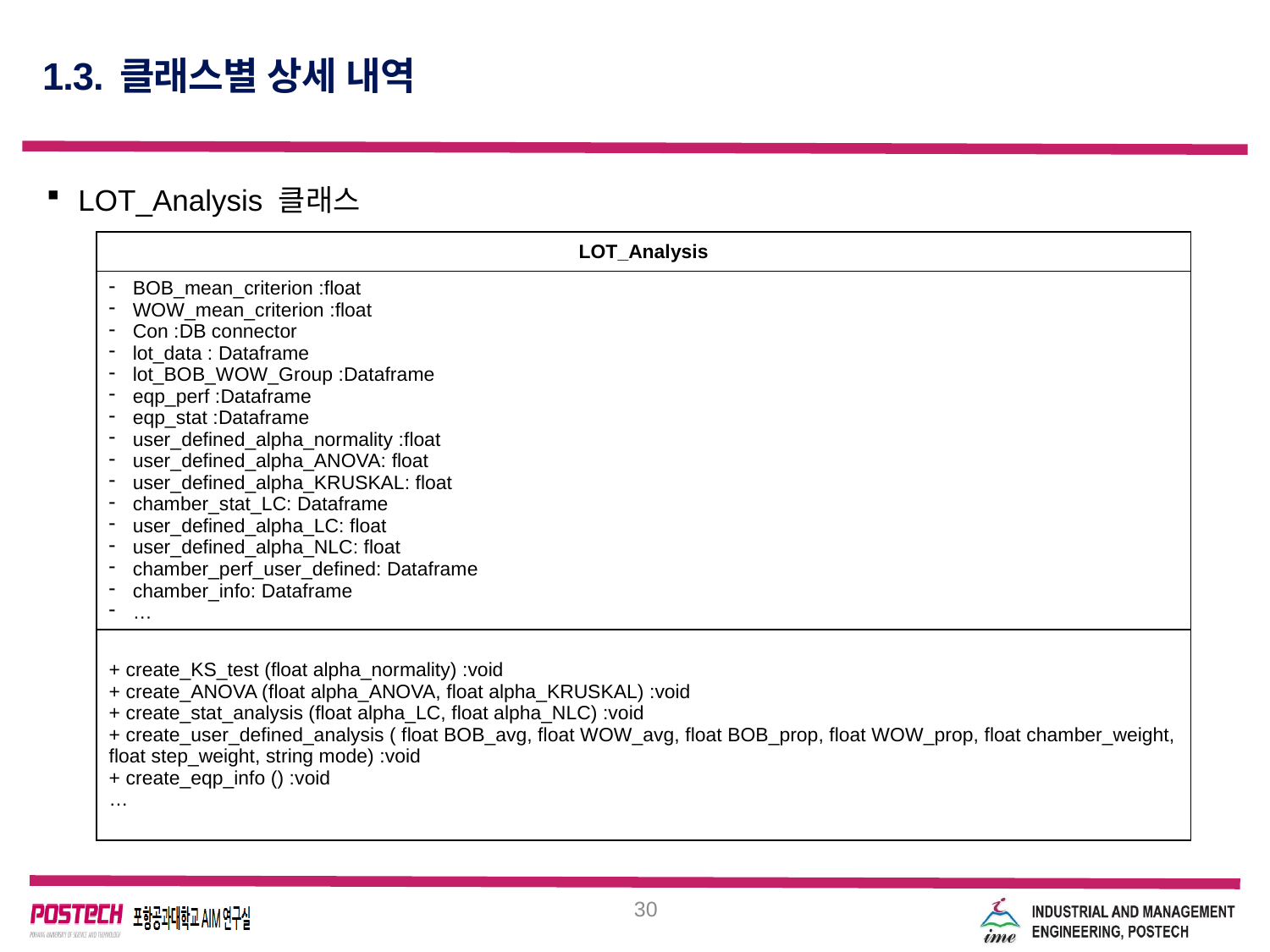

# 1.3. 클래스별 상세 내역
LOT_Analysis 클래스

| LOT\_Analysis |
| --- |
| BOB\_mean\_criterion :float WOW\_mean\_criterion :float Con :DB connector lot\_data : Dataframe lot\_BOB\_WOW\_Group :Dataframe eqp\_perf :Dataframe eqp\_stat :Dataframe user\_defined\_alpha\_normality :float user\_defined\_alpha\_ANOVA: float user\_defined\_alpha\_KRUSKAL: float chamber\_stat\_LC: Dataframe user\_defined\_alpha\_LC: float user\_defined\_alpha\_NLC: float chamber\_perf\_user\_defined: Dataframe chamber\_info: Dataframe … |
| + create\_KS\_test (float alpha\_normality) :void + create\_ANOVA (float alpha\_ANOVA, float alpha\_KRUSKAL) :void + create\_stat\_analysis (float alpha\_LC, float alpha\_NLC) :void + create\_user\_defined\_analysis ( float BOB\_avg, float WOW\_avg, float BOB\_prop, float WOW\_prop, float chamber\_weight, float step\_weight, string mode) :void + create\_eqp\_info () :void … |
30